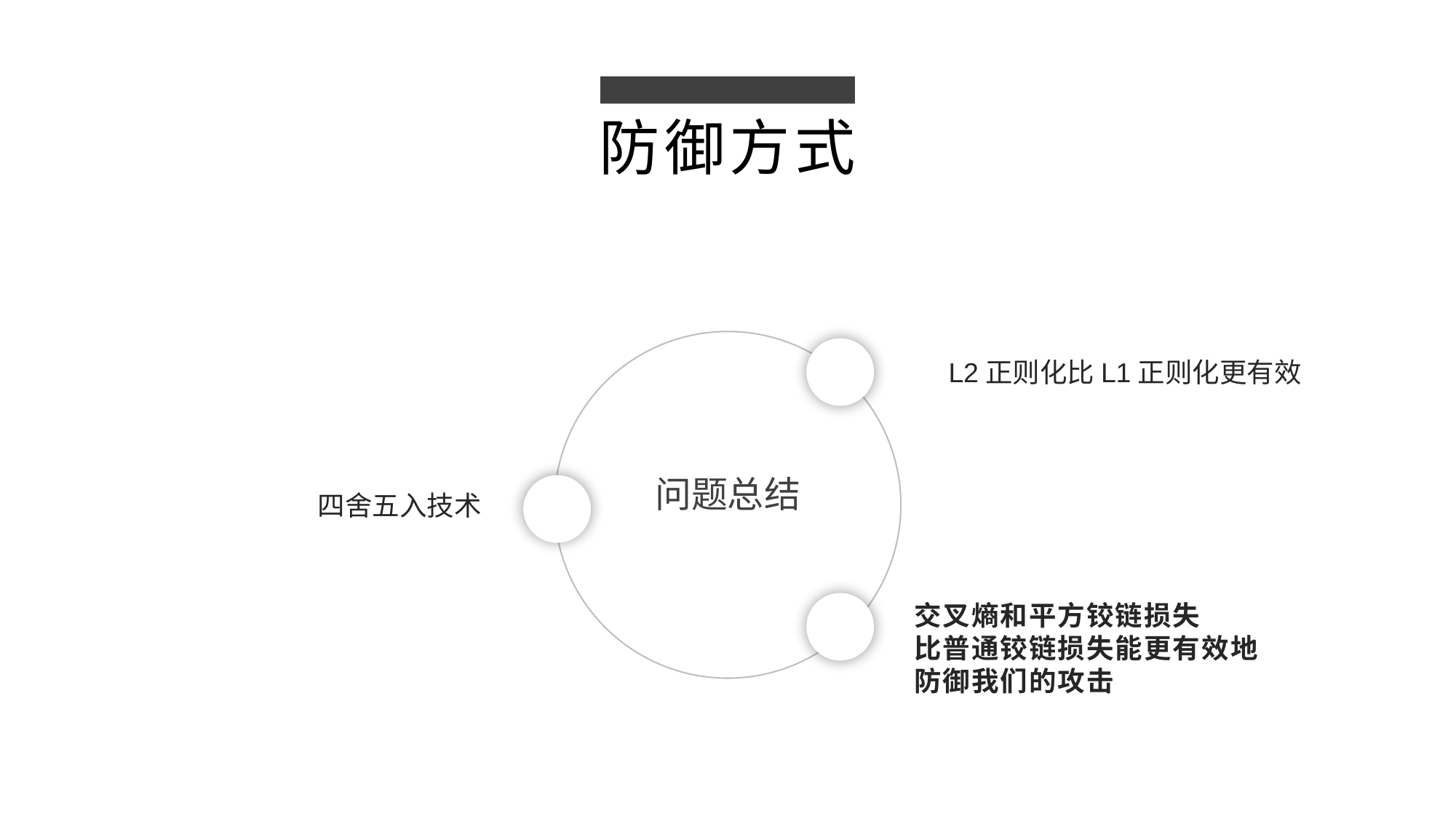

防御方式

问题总结
L2正则化比L1正则化更有效
四舍五入技术
交叉熵和平方铰链损失
比普通铰链损失能更有效地
防御我们的攻击